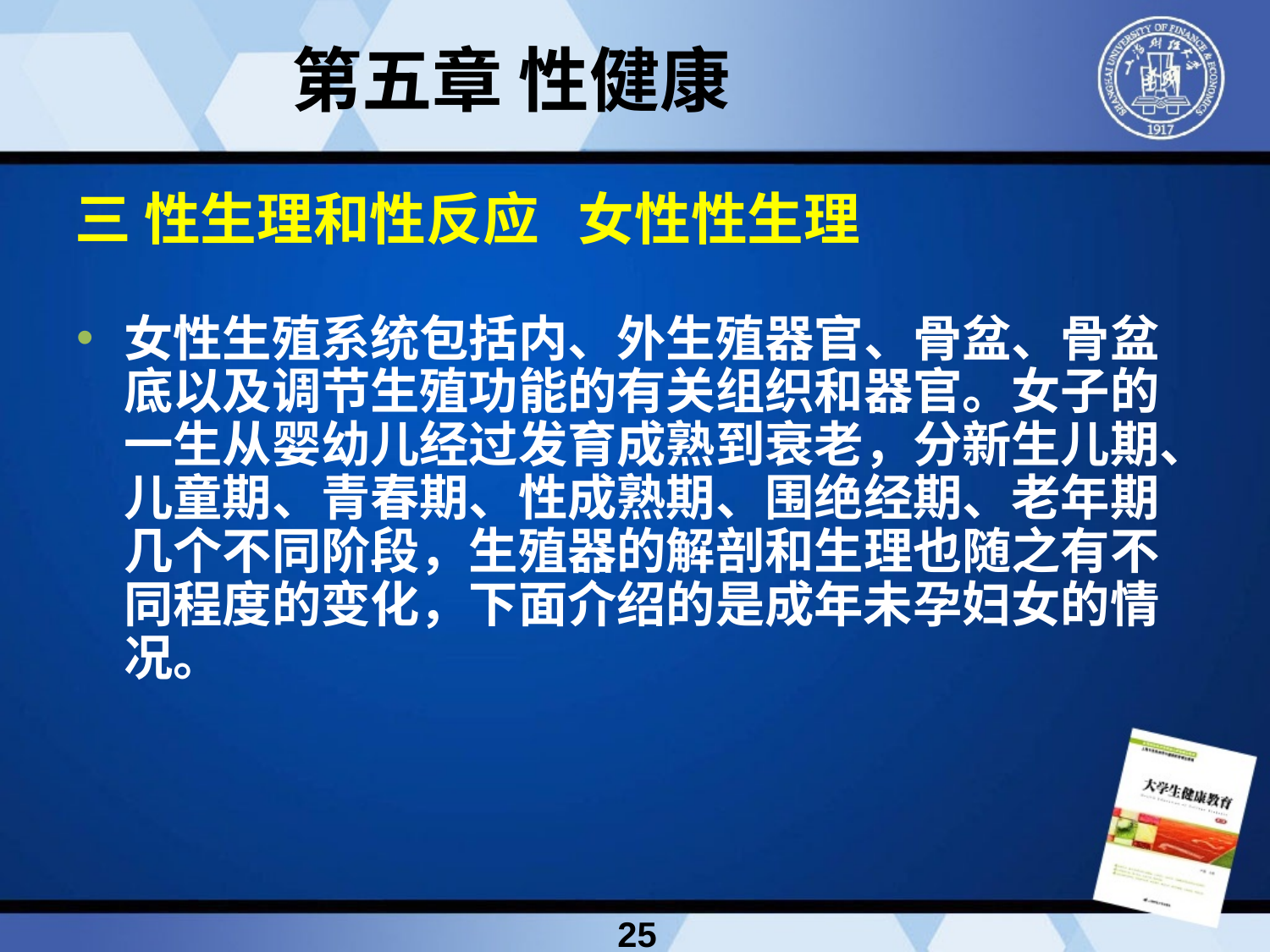

第五章 性健康
三 性生理和性反应   女性性生理
女性生殖系统包括内、外生殖器官、骨盆、骨盆底以及调节生殖功能的有关组织和器官。女子的一生从婴幼儿经过发育成熟到衰老，分新生儿期、儿童期、青春期、性成熟期、围绝经期、老年期几个不同阶段，生殖器的解剖和生理也随之有不同程度的变化，下面介绍的是成年未孕妇女的情况。
25